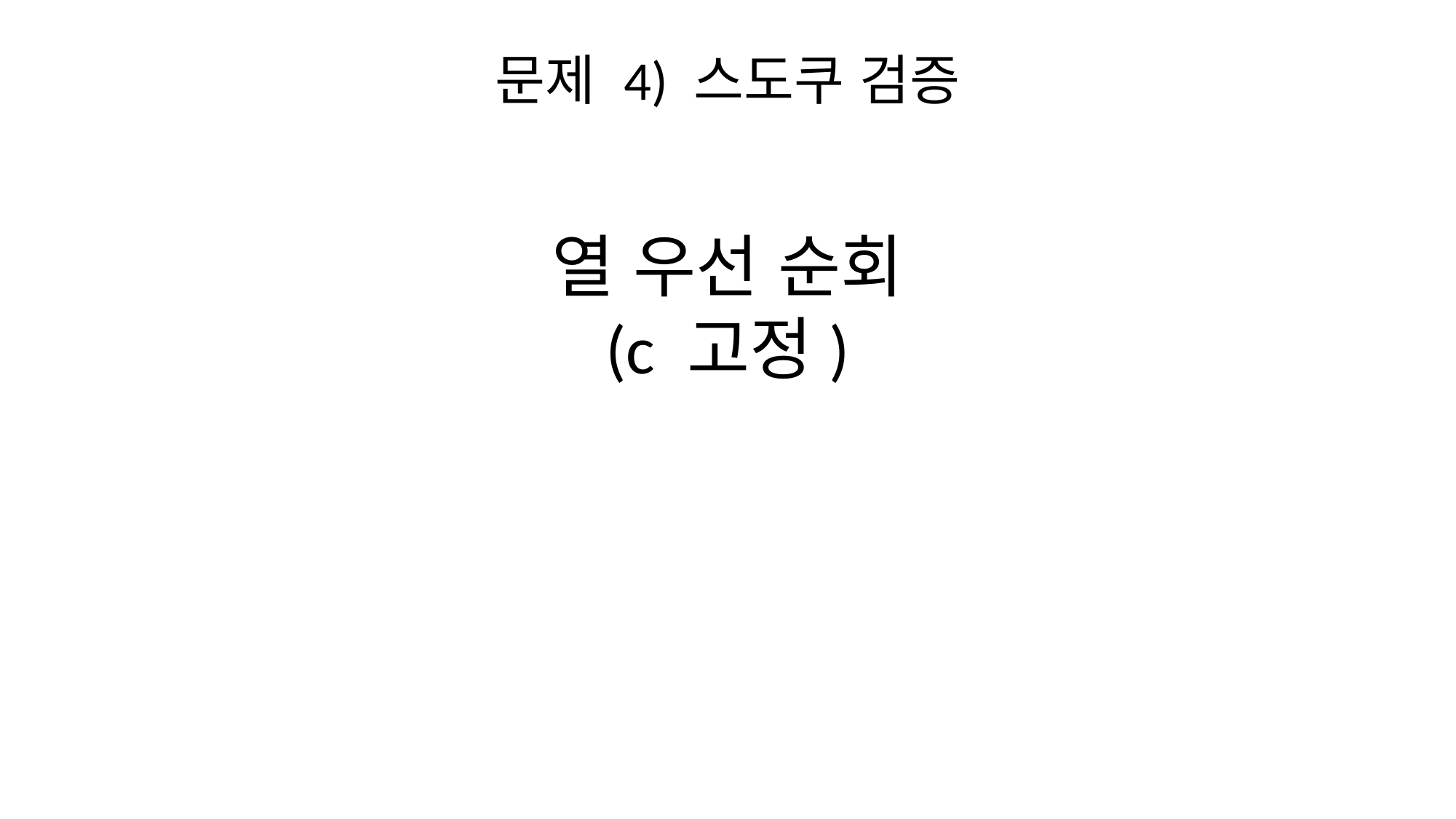

# 문제 4) 스도쿠 검증
열 우선 순회
(c 고정)